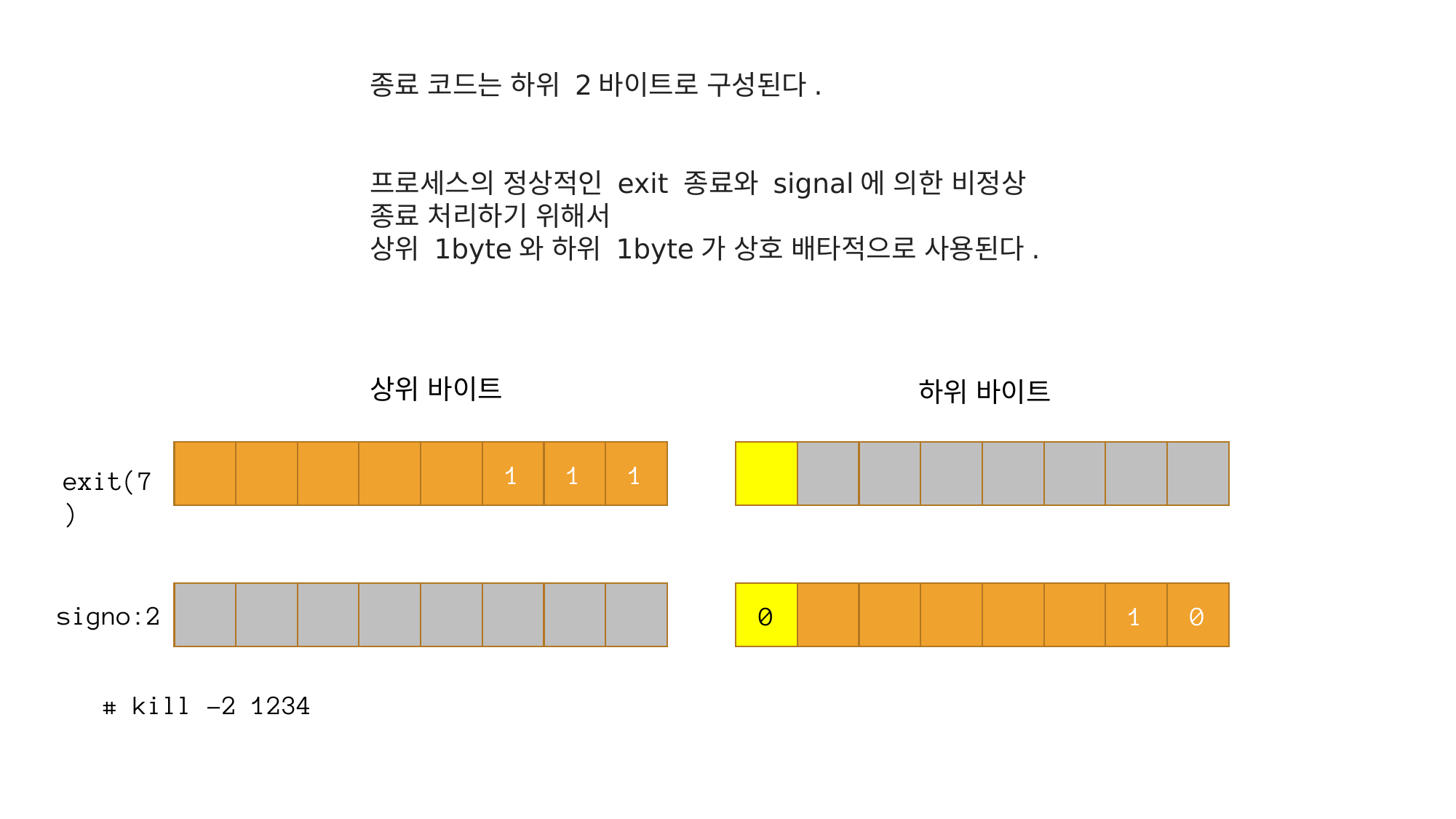

종료 코드는 하위 2바이트로 구성된다.

프로세스의 정상적인 exit 종료와 signal에 의한 비정상 종료 처리하기 위해서
상위 1byte와 하위 1byte가 상호 배타적으로 사용된다.
상위 바이트
하위 바이트

1
1
1

exit(7)

0

1
0
signo:2
# kill -2 1234